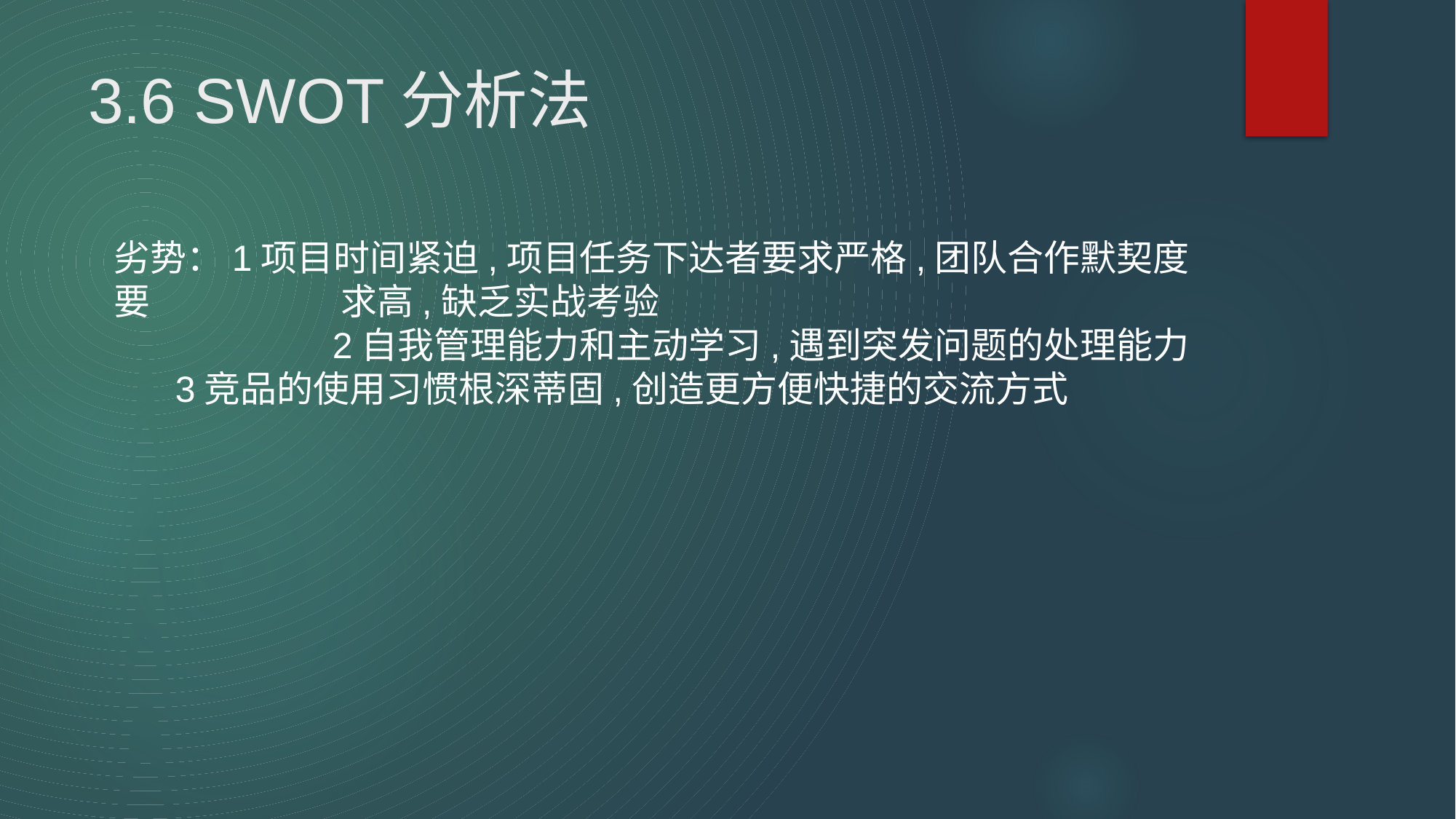

# 3.6 SWOT分析法
劣势：1项目时间紧迫,项目任务下达者要求严格,团队合作默契度要		 求高,缺乏实战考验
		2自我管理能力和主动学习,遇到突发问题的处理能力
      3竞品的使用习惯根深蒂固,创造更方便快捷的交流方式